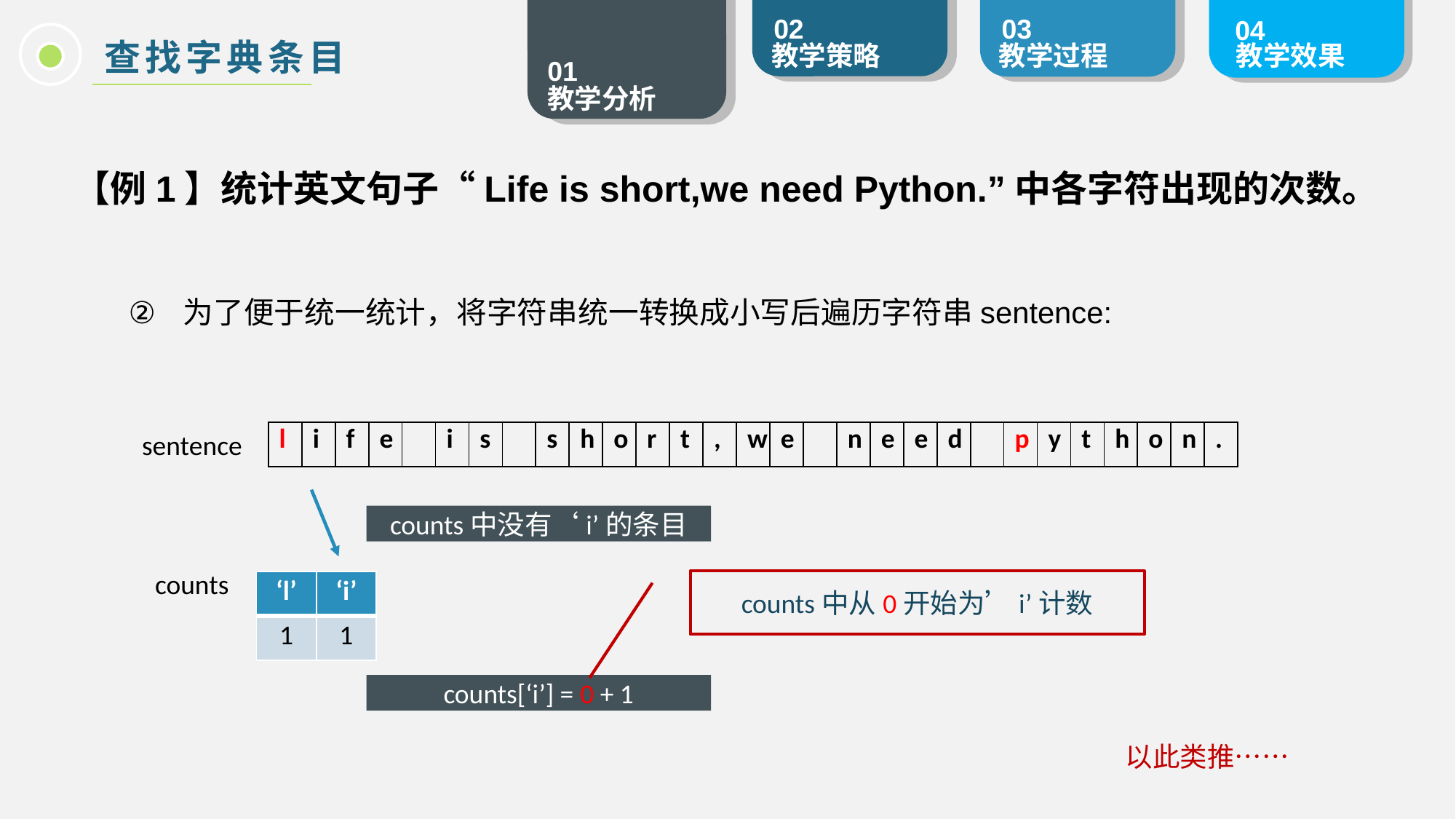

查找字典条目
【例1】统计英文句子“Life is short,we need Python.”中各字符出现的次数。

为了便于统一统计，将字符串统一转换成小写后遍历字符串sentence:
sentence
| l | i | f | e |  | i | s |  | s | h | o | r | t | , | w | e |  | n | e | e | d |  | p | y | t | h | o | n | . |
| --- | --- | --- | --- | --- | --- | --- | --- | --- | --- | --- | --- | --- | --- | --- | --- | --- | --- | --- | --- | --- | --- | --- | --- | --- | --- | --- | --- | --- |
counts中没有‘i’的条目
counts
counts中从0开始为’i’计数
| ‘l’ | ‘i’ |
| --- | --- |
| 1 | 1 |
counts[‘i’] = 0 + 1
以此类推……